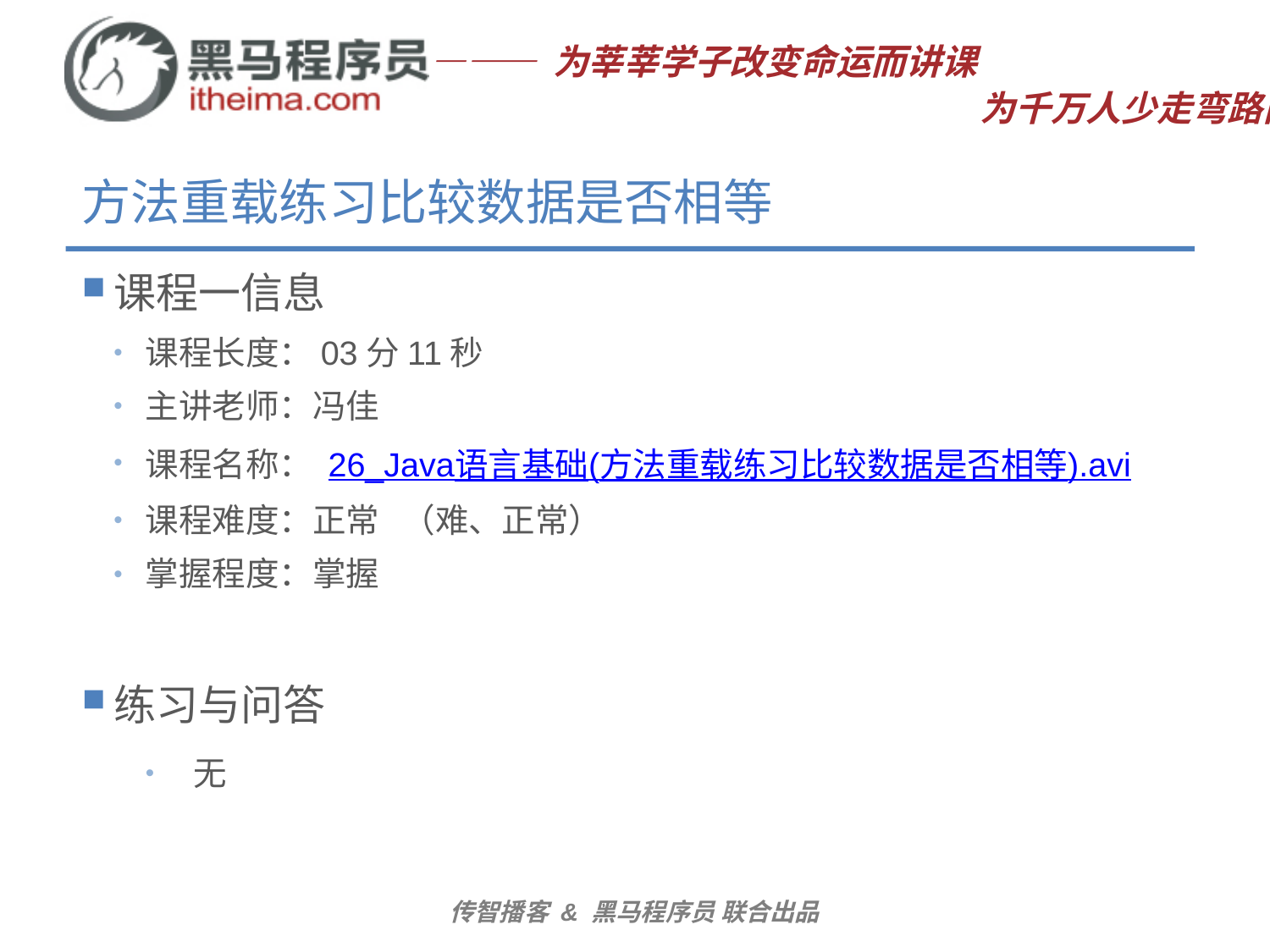

# 方法重载练习比较数据是否相等
课程一信息
课程长度：03分11秒
主讲老师：冯佳
课程名称： 26_Java语言基础(方法重载练习比较数据是否相等).avi
课程难度：正常   （难、正常）
掌握程度：掌握

练习与问答
无